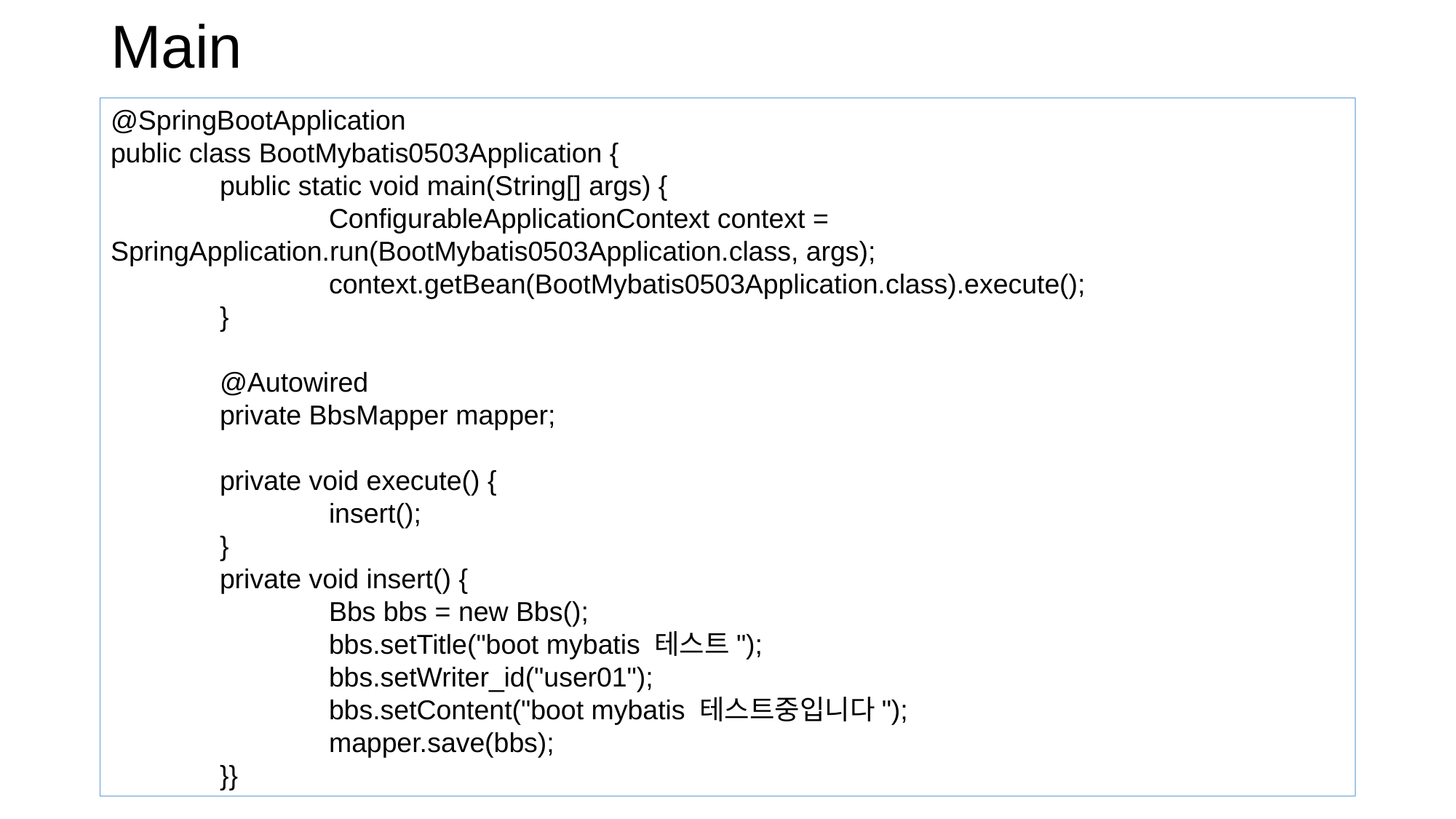

# Main

@SpringBootApplication
public class BootMybatis0503Application {
	public static void main(String[] args) {
		ConfigurableApplicationContext context = SpringApplication.run(BootMybatis0503Application.class, args);
		context.getBean(BootMybatis0503Application.class).execute();
	}

	@Autowired
	private BbsMapper mapper;

	private void execute() {
		insert();
	}
	private void insert() {
		Bbs bbs = new Bbs();
		bbs.setTitle("boot mybatis 테스트");
		bbs.setWriter_id("user01");
		bbs.setContent("boot mybatis 테스트중입니다");
		mapper.save(bbs);
	}}